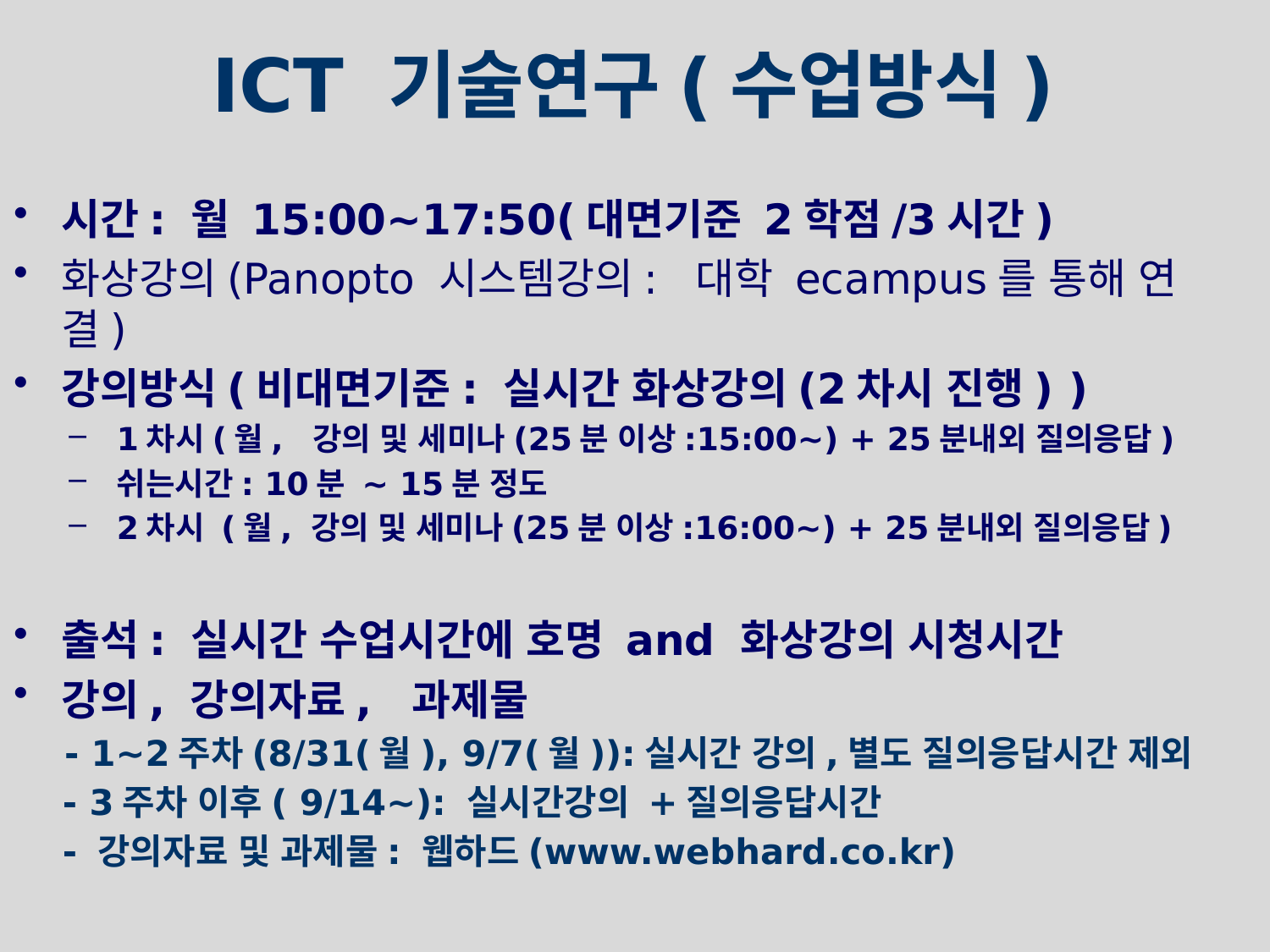

# ICT 기술연구(수업방식)
시간: 월 15:00~17:50(대면기준 2학점/3시간)
화상강의(Panopto 시스템강의:  대학 ecampus를 통해 연결)
강의방식(비대면기준: 실시간 화상강의(2차시 진행) )
1차시(월,  강의 및 세미나(25분 이상:15:00~) + 25분내외 질의응답)
쉬는시간: 10분 ~ 15분 정도
2차시 (월, 강의 및 세미나(25분 이상:16:00~) + 25분내외 질의응답)

출석: 실시간 수업시간에 호명 and 화상강의 시청시간
강의, 강의자료,  과제물
     - 1~2주차(8/31(월), 9/7(월)):실시간 강의,별도 질의응답시간 제외
    - 3주차 이후( 9/14~): 실시간강의 +질의응답시간
    - 강의자료 및 과제물: 웹하드(www.webhard.co.kr)